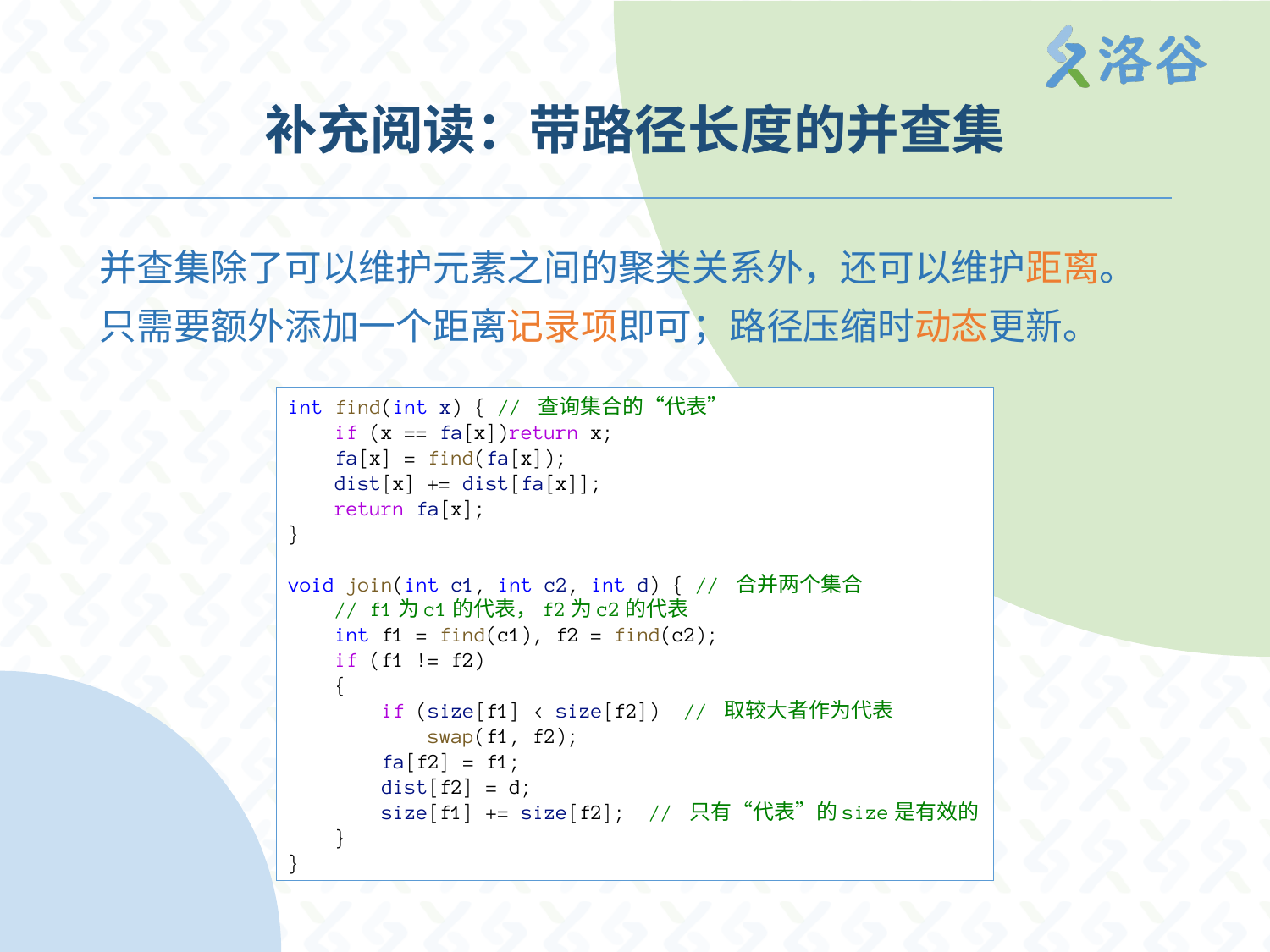

# 补充阅读：带路径长度的并查集
并查集除了可以维护元素之间的聚类关系外，还可以维护距离。
只需要额外添加一个距离记录项即可；路径压缩时动态更新。

int find(int x) { // 查询集合的“代表”
    if (x == fa[x])return x;
    fa[x] = find(fa[x]);
    dist[x] += dist[fa[x]];
    return fa[x];
}
void join(int c1, int c2, int d) { // 合并两个集合
    // f1为c1的代表，f2为c2的代表
    int f1 = find(c1), f2 = find(c2);
    if (f1 != f2)
    {
        if (size[f1] < size[f2])  // 取较大者作为代表
            swap(f1, f2);
        fa[f2] = f1;
        dist[f2] = d;
        size[f1] += size[f2];  // 只有“代表”的size是有效的
    }
}